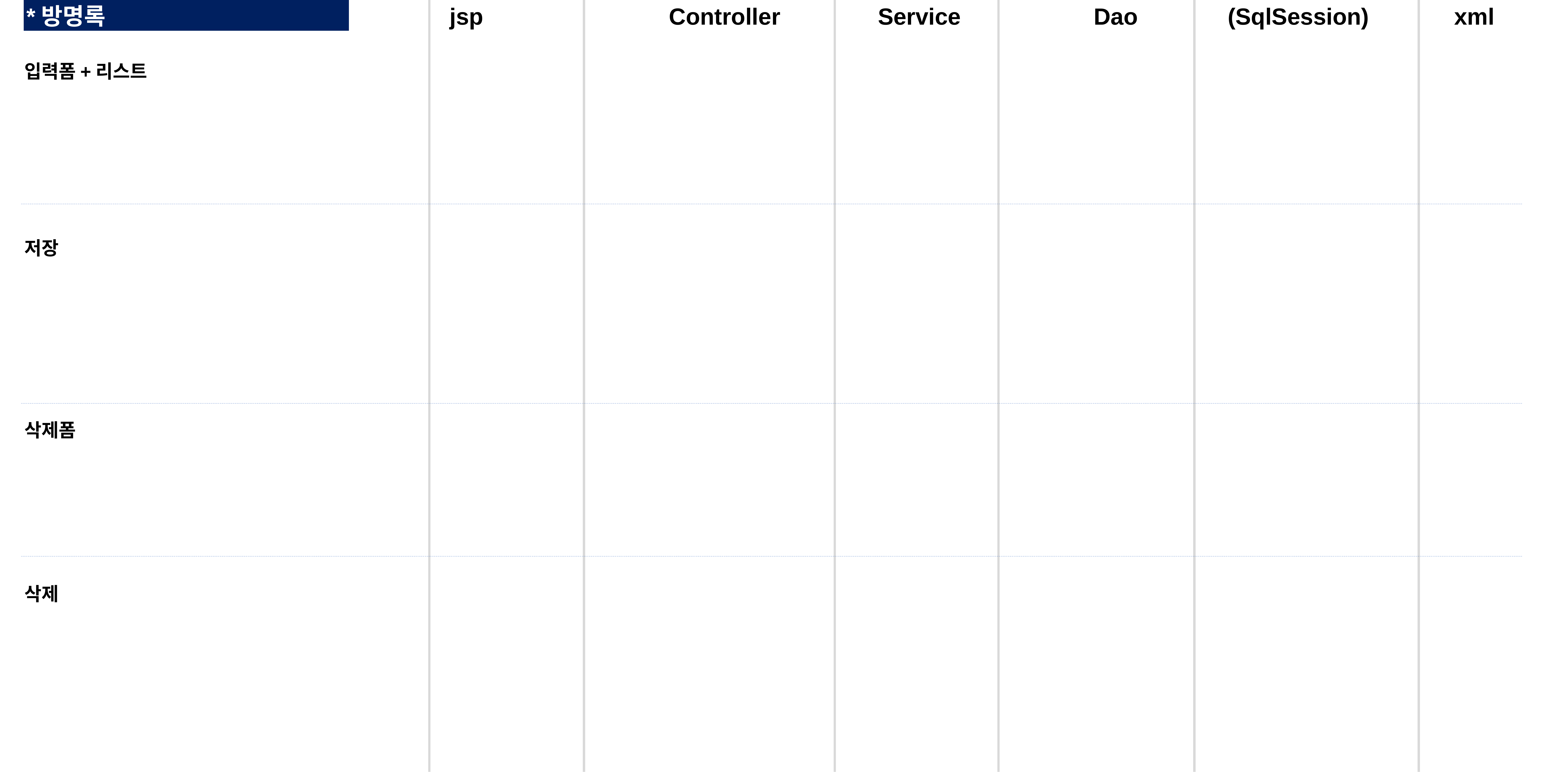

*방명록
jsp
Controller
Service
Dao
(SqlSession)
session
"authUser"  UserVo
xml
입력폼+리스트
저장
삭제폼
삭제